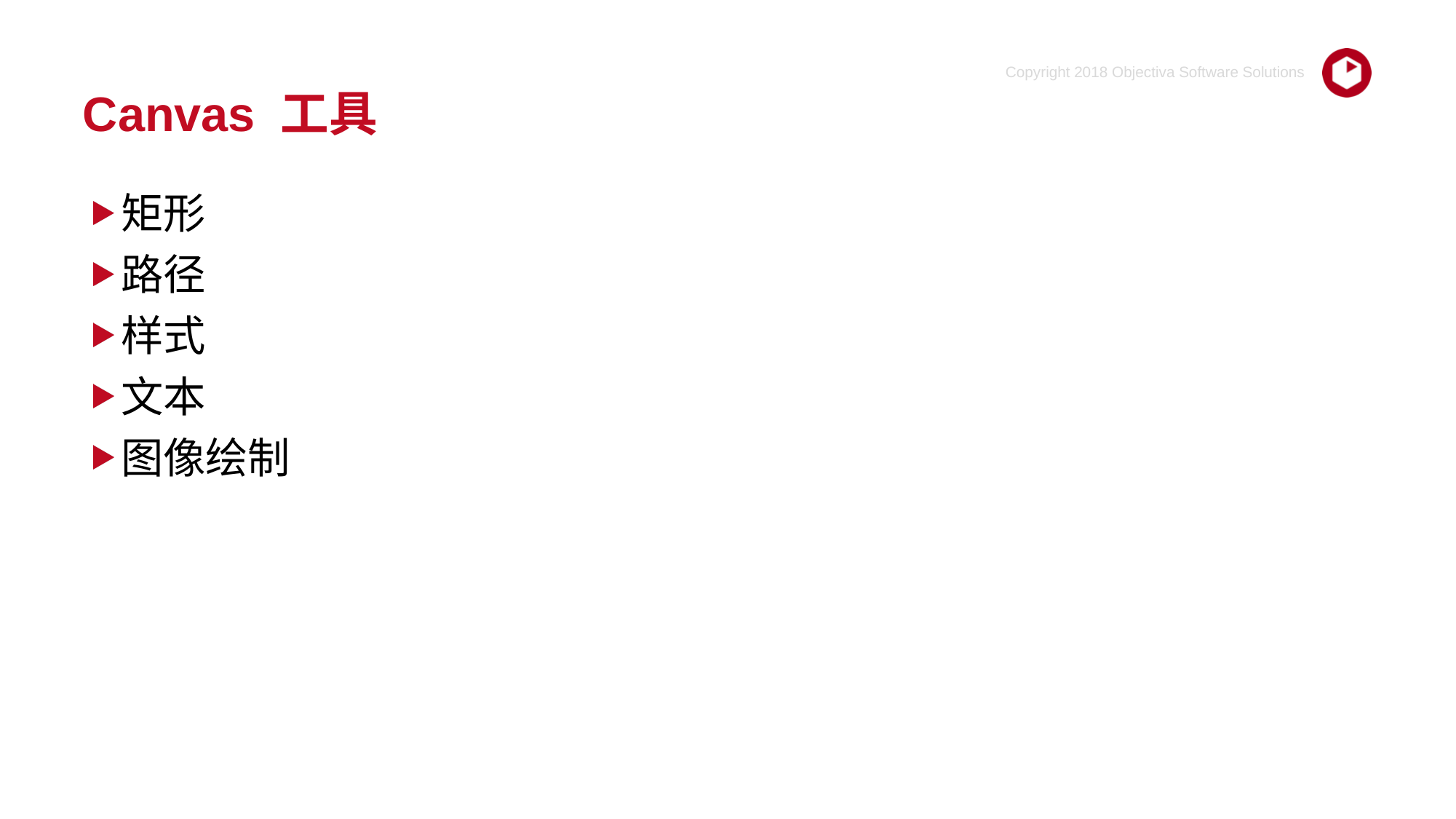

# Canvas 工具
矩形
路径
样式
文本
图像绘制